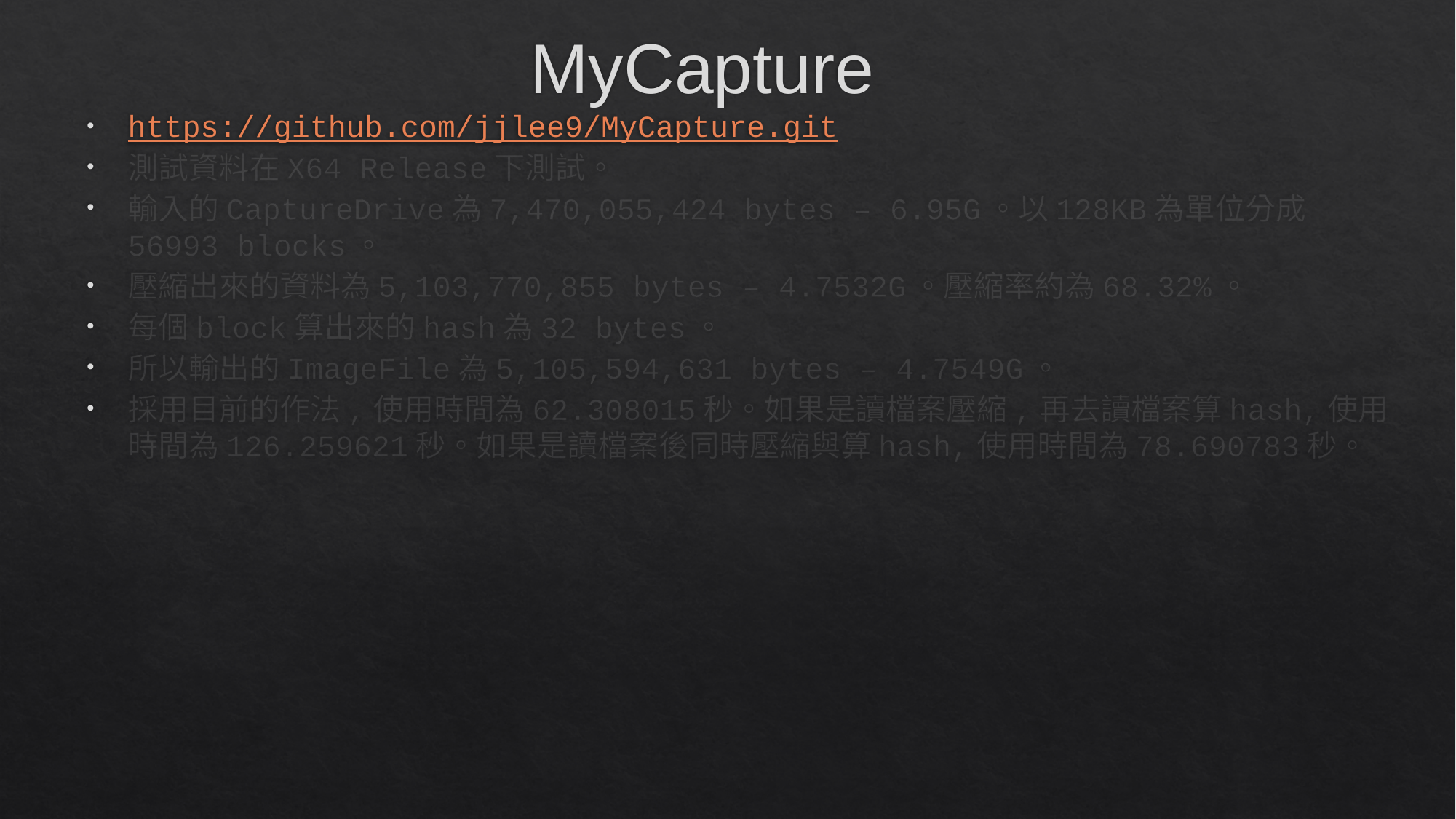

# MyCapture
https://github.com/jjlee9/MyCapture.git
測試資料在X64 Release下測試。
輸入的CaptureDrive為7,470,055,424 bytes – 6.95G。以128KB為單位分成56993 blocks。
壓縮出來的資料為5,103,770,855 bytes – 4.7532G。壓縮率約為68.32%。
每個block算出來的hash為32 bytes。
所以輸出的ImageFile為5,105,594,631 bytes – 4.7549G。
採用目前的作法,使用時間為62.308015秒。如果是讀檔案壓縮,再去讀檔案算hash,使用時間為126.259621秒。如果是讀檔案後同時壓縮與算hash,使用時間為78.690783秒。